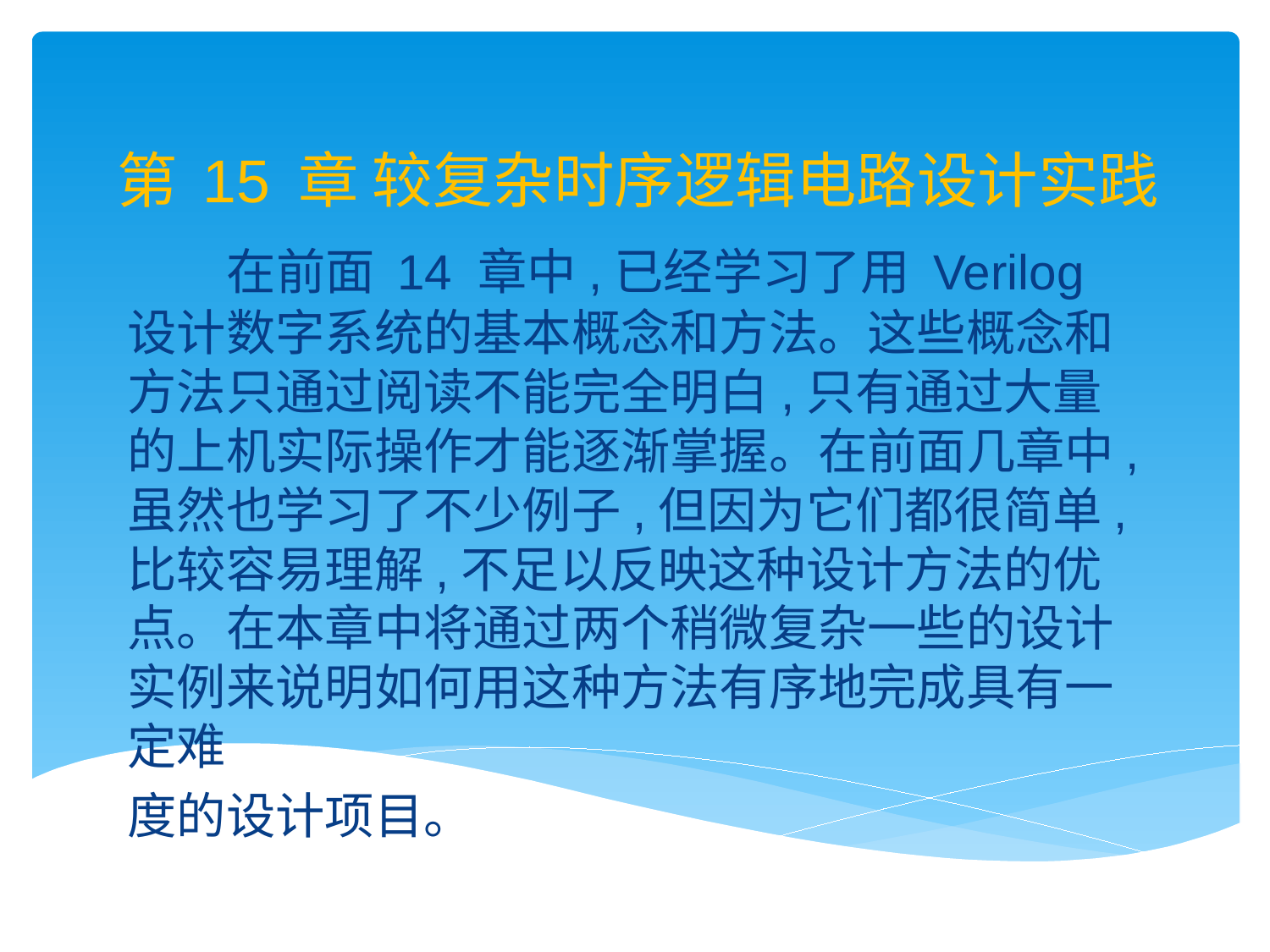

# 第 15 章 较复杂时序逻辑电路设计实践

       在前面 14 章中,已经学习了用 Verilog 设计数字系统的基本概念和方法。这些概念和方法只通过阅读不能完全明白,只有通过大量的上机实际操作才能逐渐掌握。在前面几章中,虽然也学习了不少例子,但因为它们都很简单,比较容易理解,不足以反映这种设计方法的优点。在本章中将通过两个稍微复杂一些的设计实例来说明如何用这种方法有序地完成具有一定难
度的设计项目。